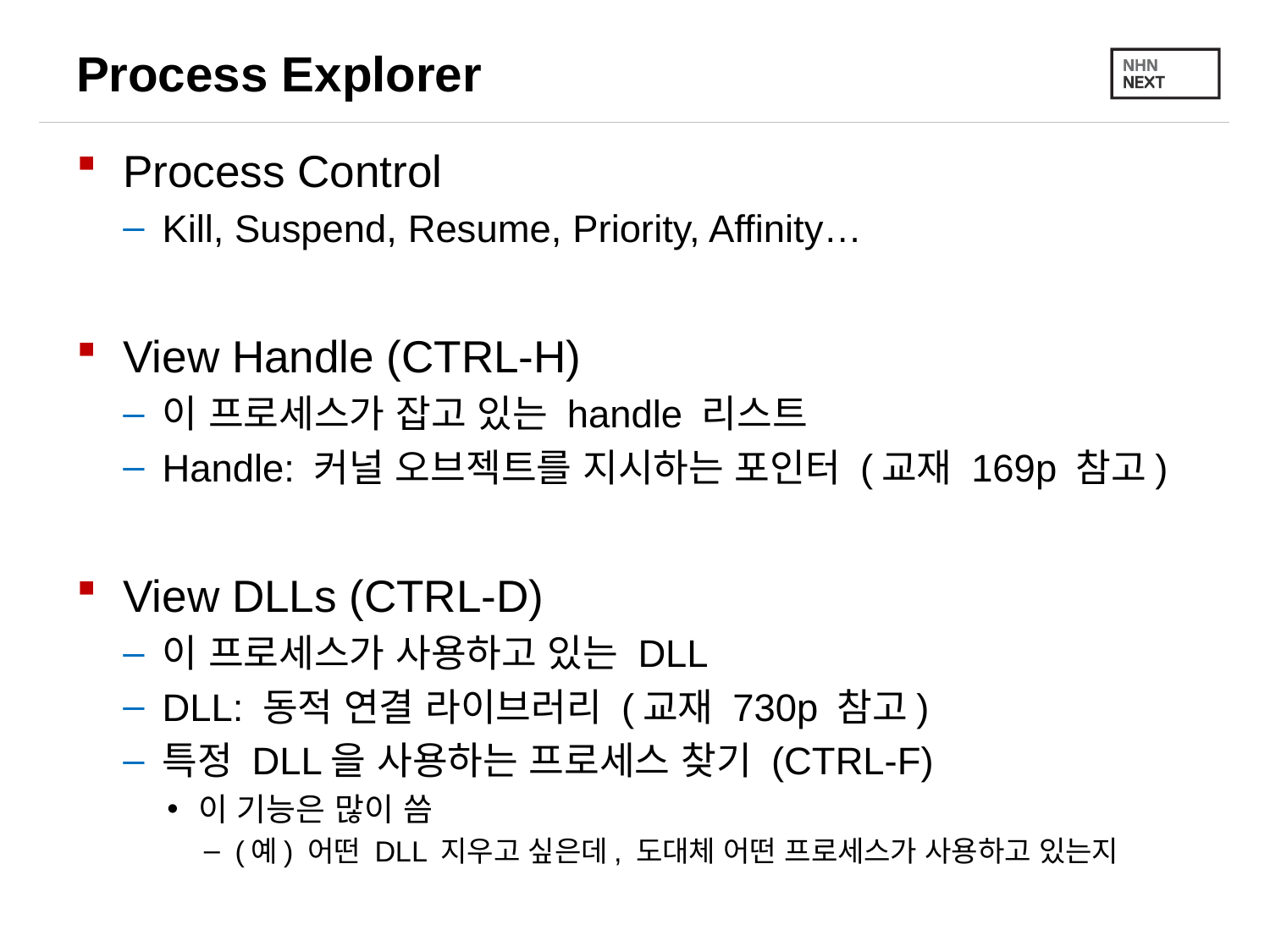

# Process Explorer
Process Control
Kill, Suspend, Resume, Priority, Affinity…

View Handle (CTRL-H)
이 프로세스가 잡고 있는 handle 리스트
Handle: 커널 오브젝트를 지시하는 포인터 (교재 169p 참고)

View DLLs (CTRL-D)
이 프로세스가 사용하고 있는 DLL
DLL: 동적 연결 라이브러리 (교재 730p 참고)
특정 DLL을 사용하는 프로세스 찾기 (CTRL-F)
이 기능은 많이 씀
(예) 어떤 DLL 지우고 싶은데, 도대체 어떤 프로세스가 사용하고 있는지